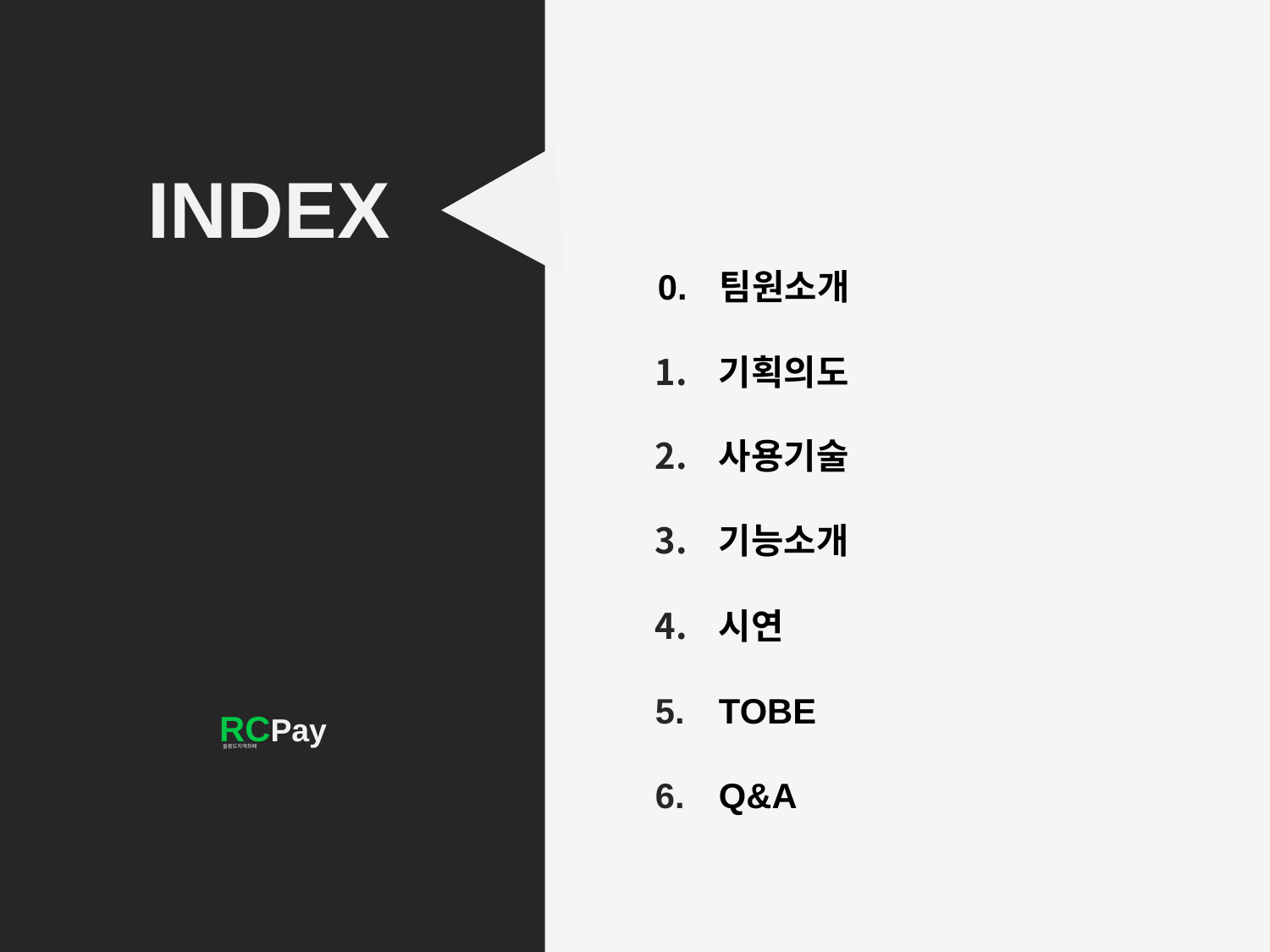

INDEX
0.   팀원소개

기획의도
사용기술
기능소개
시연
TOBE
Q&A

RCPay
울릉도지역화폐